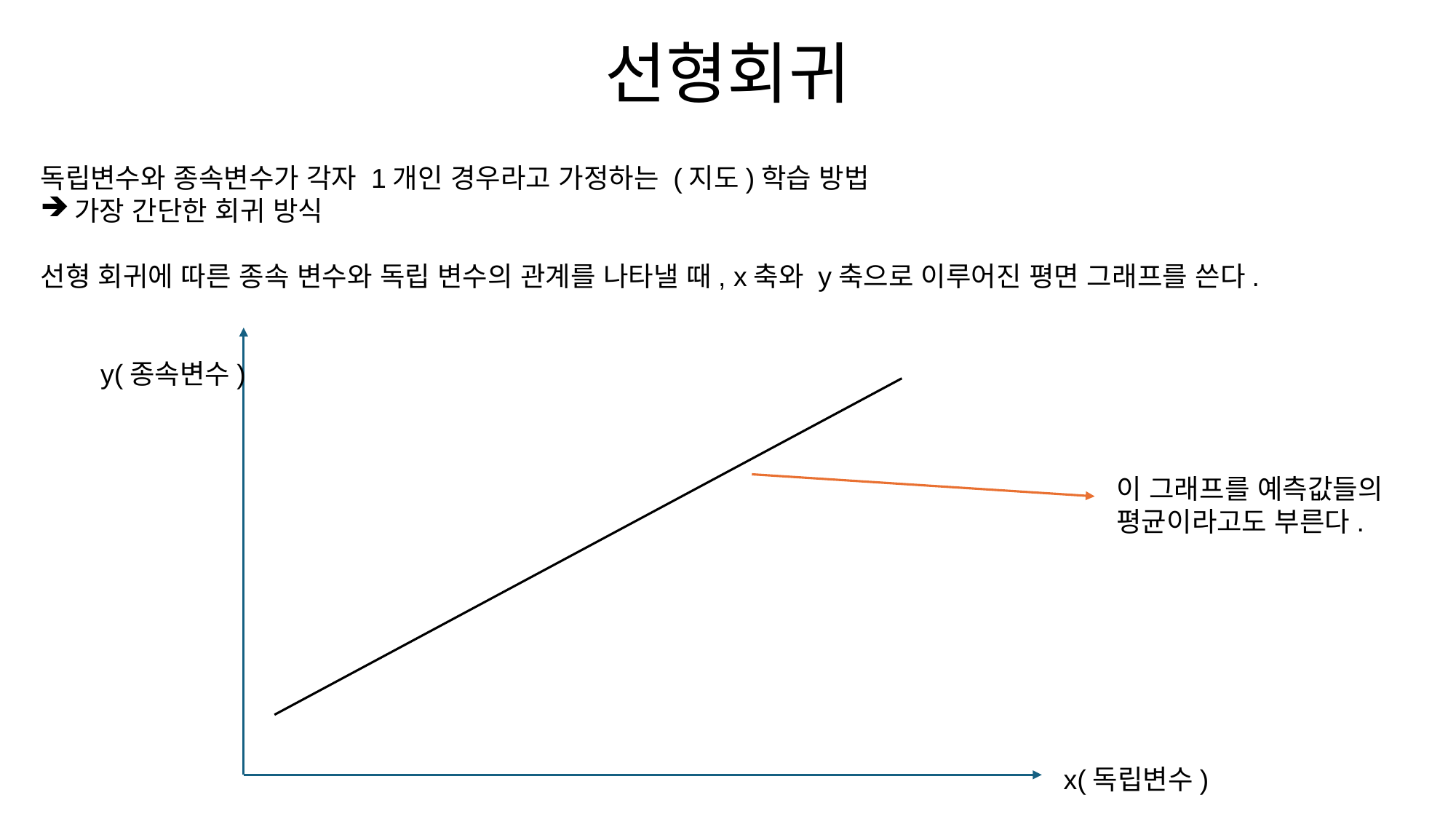

# 선형회귀
독립변수와 종속변수가 각자 1개인 경우라고 가정하는 (지도)학습 방법
가장 간단한 회귀 방식

선형 회귀에 따른 종속 변수와 독립 변수의 관계를 나타낼 때, x축와 y축으로 이루어진 평면 그래프를 쓴다.

y(종속변수)
이 그래프를 예측값들의 평균이라고도 부른다.
x(독립변수)